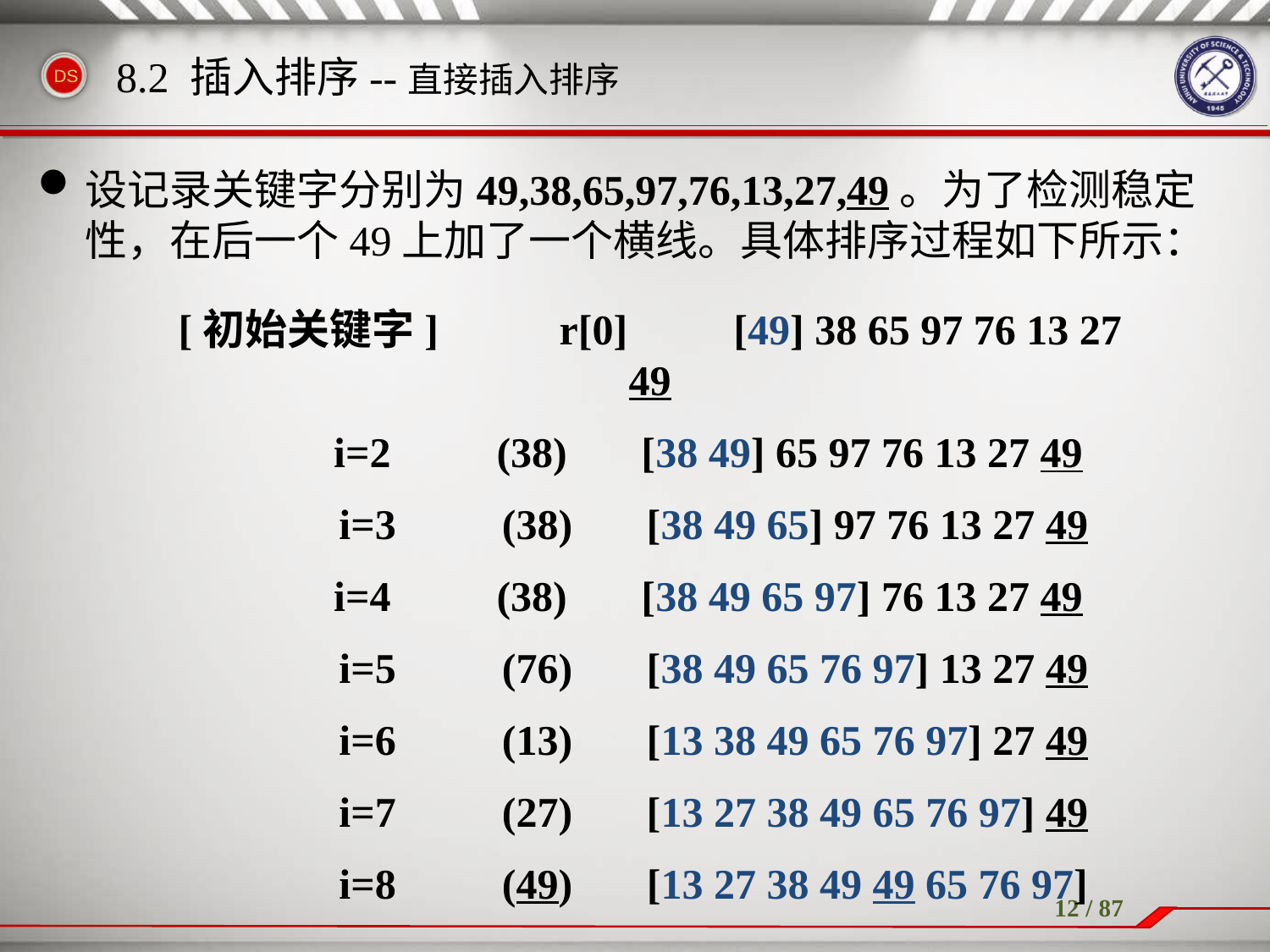

设记录关键字分别为49,38,65,97,76,13,27,49。为了检测稳定性，在后一个49上加了一个横线。具体排序过程如下所示：

8.2 插入排序--直接插入排序
[初始关键字] 	r[0]          [49] 38 65 97 76 13 27 49
            i=2          (38)       [38 49] 65 97 76 13 27 49
	i=3          (38)       [38 49 65] 97 76 13 27 49
	i=4          (38)       [38 49 65 97] 76 13 27 49
	i=5          (76)       [38 49 65 76 97] 13 27 49
	i=6          (13)       [13 38 49 65 76 97] 27 49
	i=7          (27)       [13 27 38 49 65 76 97] 49
	i=8          (49)       [13 27 38 49 49 65 76 97]